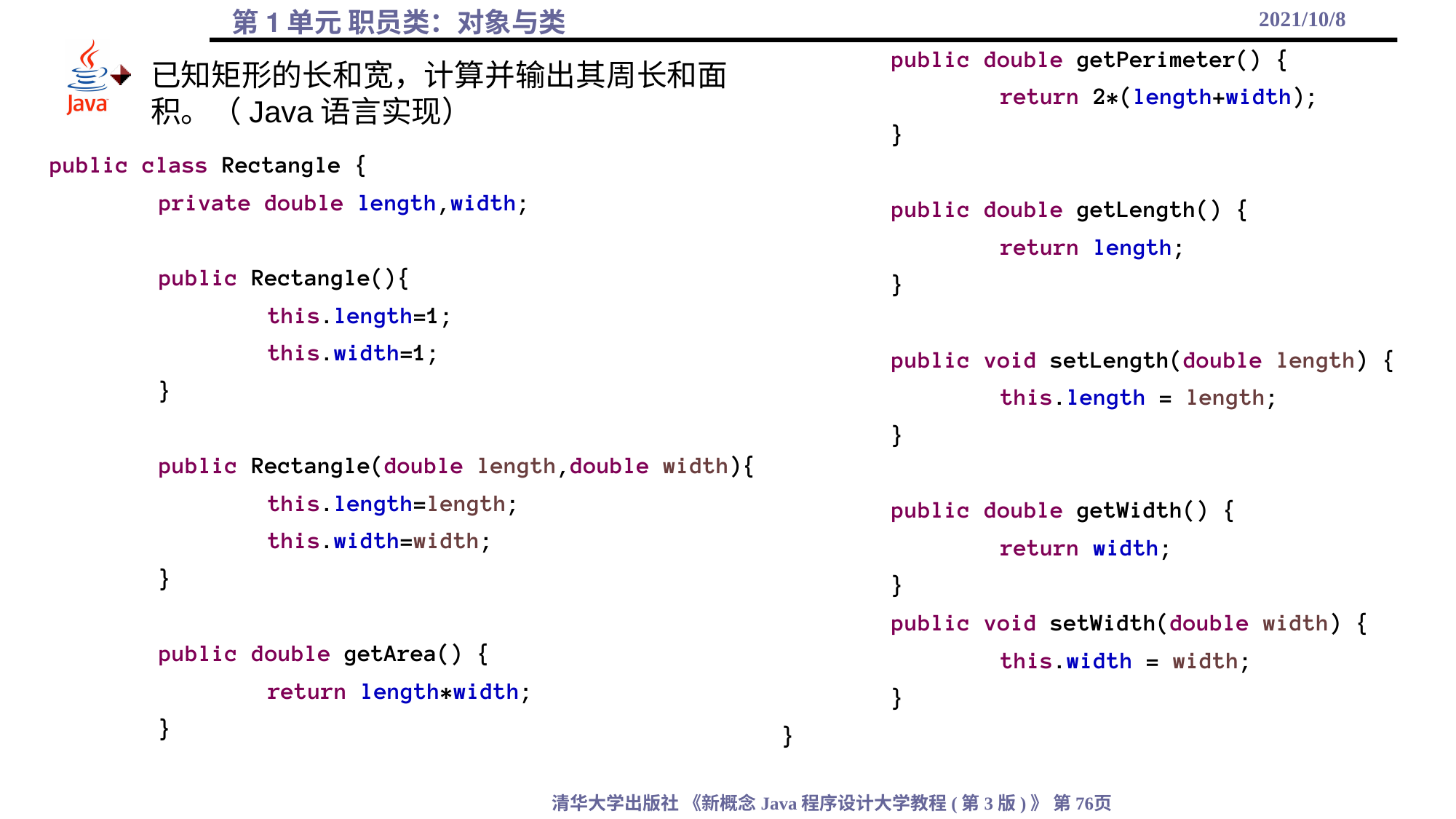

public double getPerimeter() {
		return 2*(length+width);
	}

	public double getLength() {
		return length;
	}

	public void setLength(double length) {
		this.length = length;
	}

	public double getWidth() {
		return width;
	}
	public void setWidth(double width) {
		this.width = width;
	}
}
2021/10/8
已知矩形的长和宽，计算并输出其周长和面积。（Java语言实现）
public class Rectangle {
	private double length,width;

	public Rectangle(){
		this.length=1;
		this.width=1;
	}

	public Rectangle(double length,double width){
		this.length=length;
		this.width=width;
	}

	public double getArea() {
		return length*width;
	}